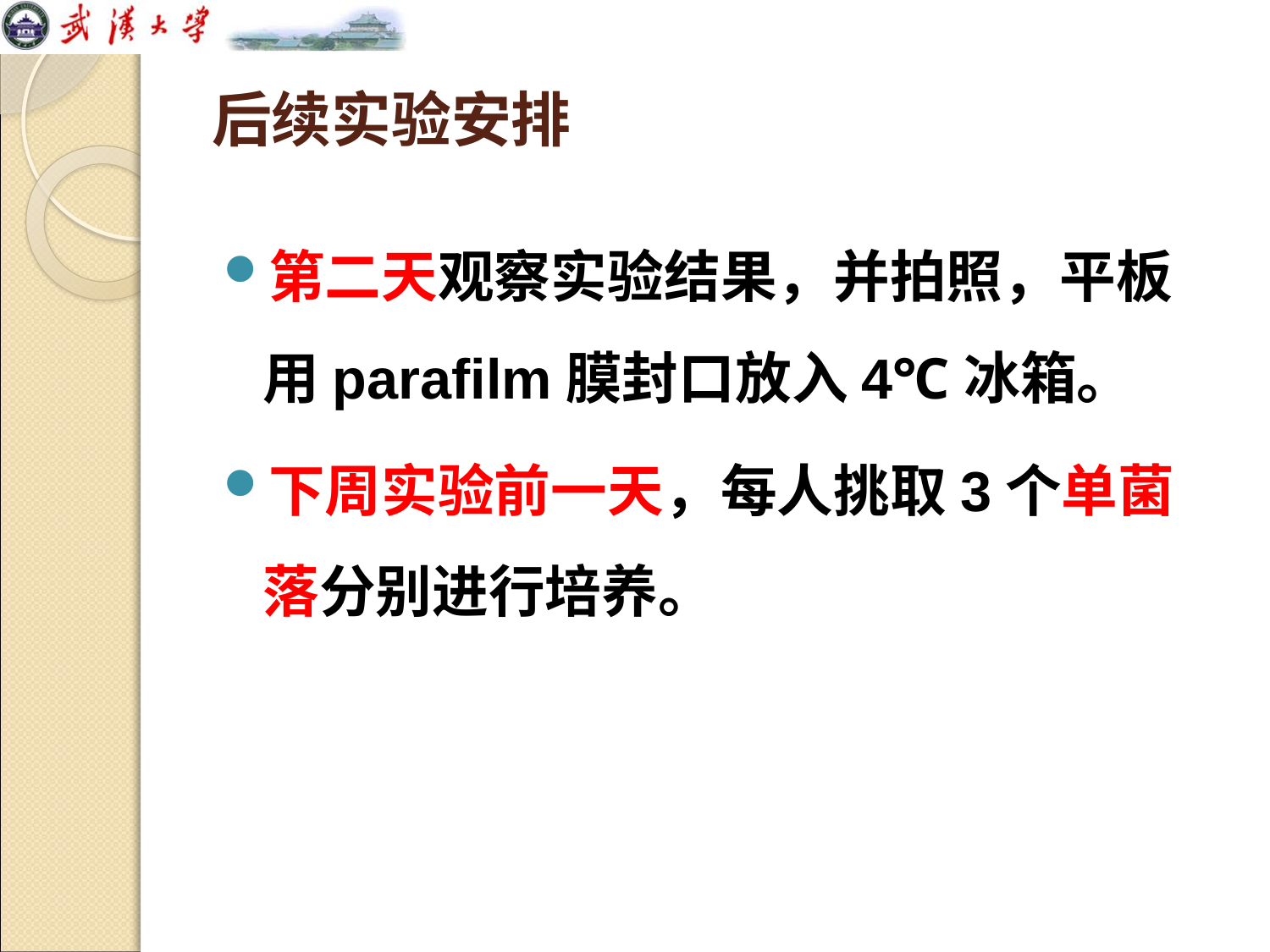

# 后续实验安排
第二天观察实验结果，并拍照，平板用parafilm膜封口放入4℃冰箱。
下周实验前一天，每人挑取3个单菌落分别进行培养。